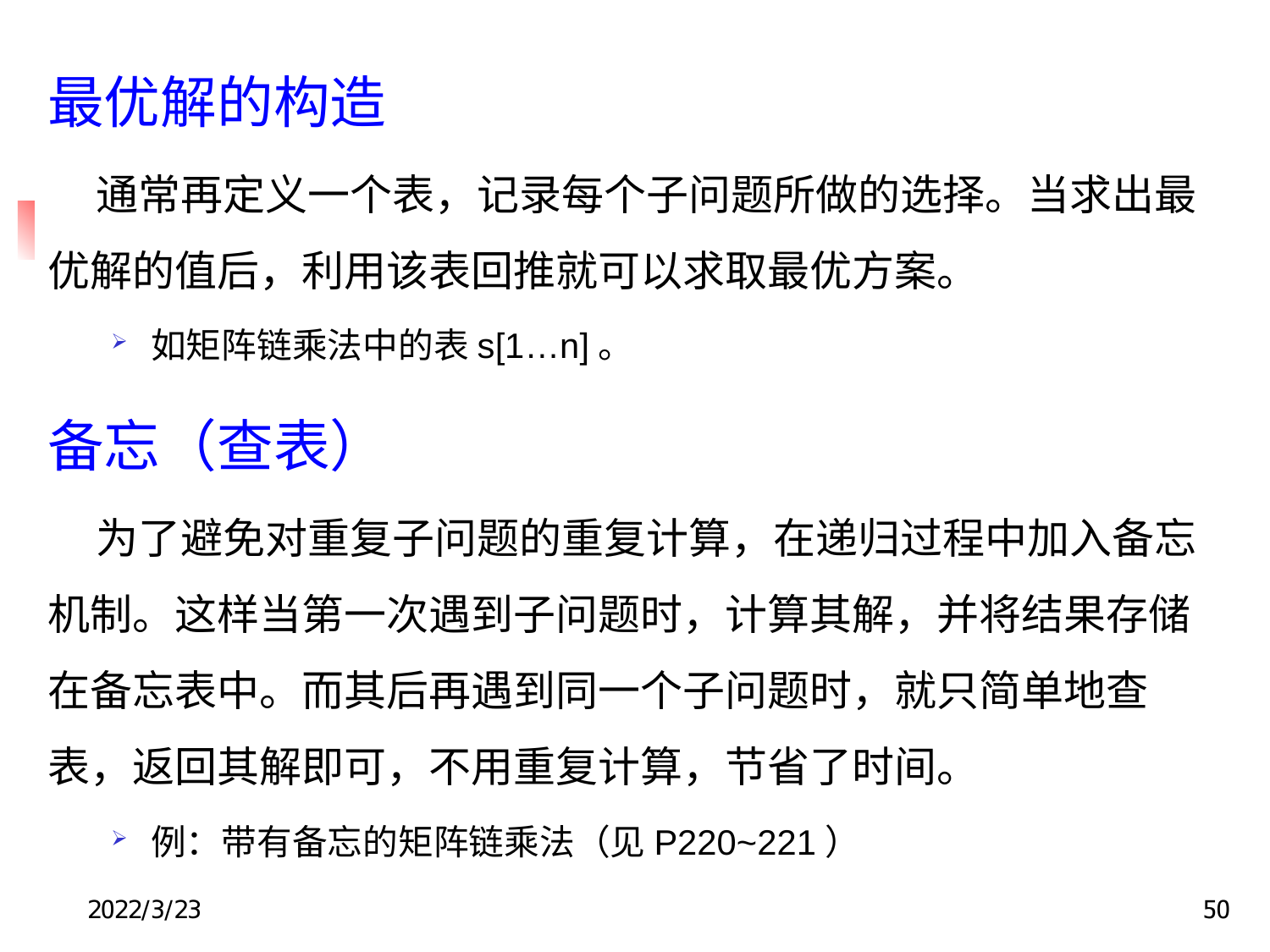

最优解的构造
    通常再定义一个表，记录每个子问题所做的选择。当求出最优解的值后，利用该表回推就可以求取最优方案。
如矩阵链乘法中的表s[1…n]。
备忘（查表）
    为了避免对重复子问题的重复计算，在递归过程中加入备忘机制。这样当第一次遇到子问题时，计算其解，并将结果存储在备忘表中。而其后再遇到同一个子问题时，就只简单地查表，返回其解即可，不用重复计算，节省了时间。
例：带有备忘的矩阵链乘法（见P220~221）
2022/3/23
50